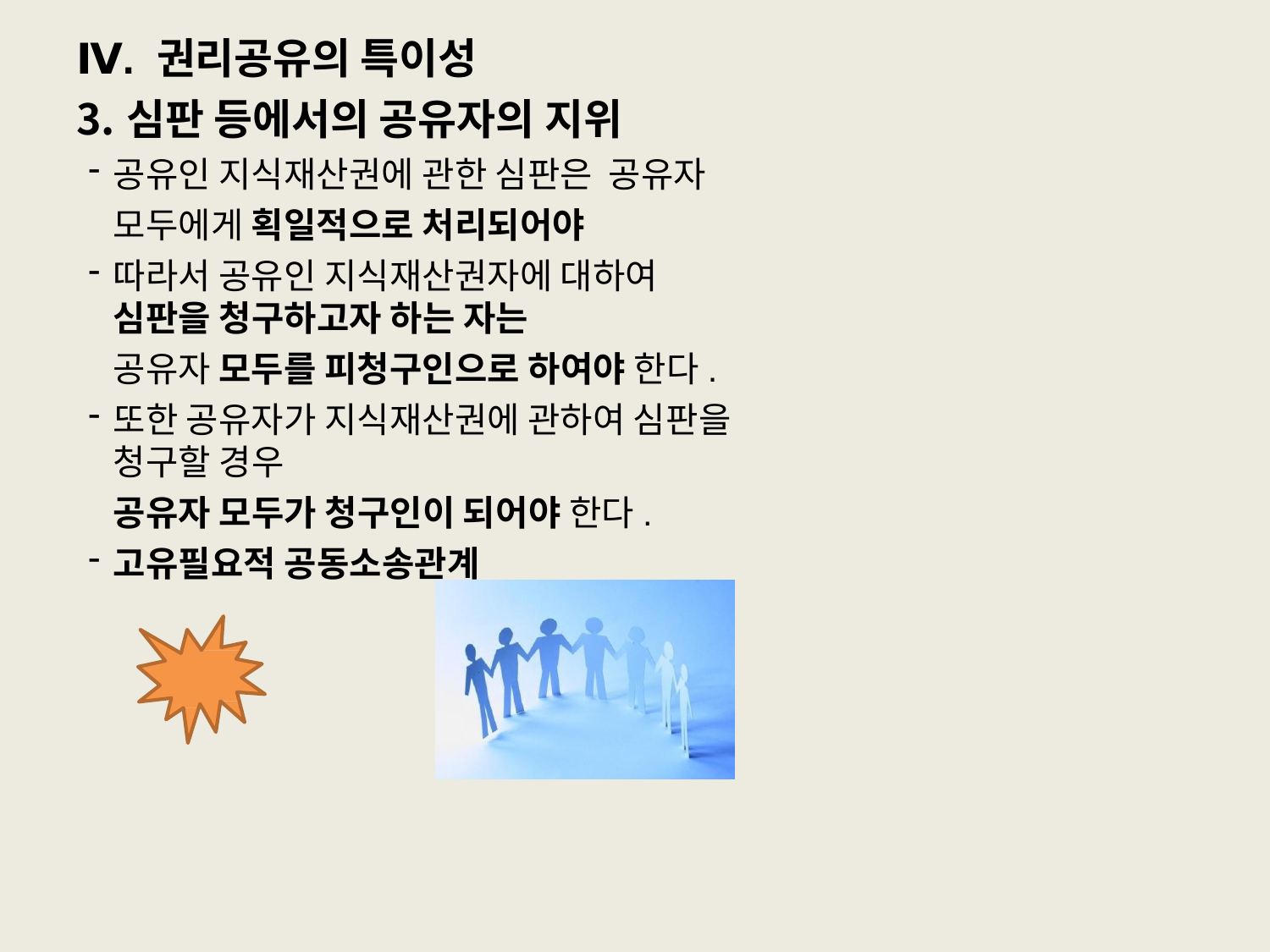

# Ⅳ. 권리공유의 특이성
심판 등에서의 공유자의 지위
공유인 지식재산권에 관한 심판은  공유자 모두에게 획일적으로 처리되어야
따라서 공유인 지식재산권자에 대하여 심판을 청구하고자 하는 자는
공유자 모두를 피청구인으로 하여야 한다.
또한 공유자가 지식재산권에 관하여 심판을 청구할 경우
공유자 모두가 청구인이 되어야 한다.
고유필요적 공동소송관계